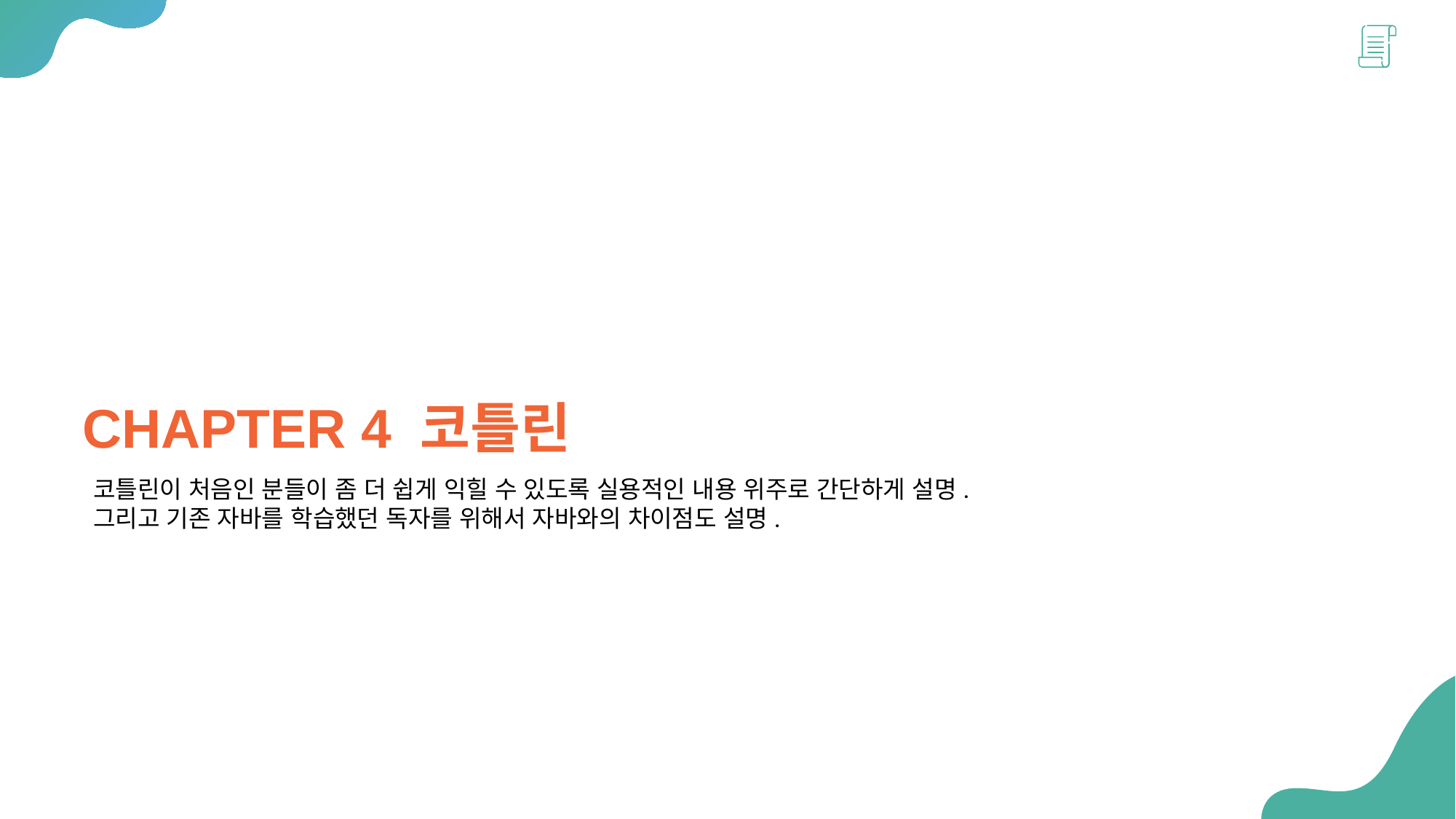

CHAPTER 4 코틀린
코틀린이 처음인 분들이 좀 더 쉽게 익힐 수 있도록 실용적인 내용 위주로 간단하게 설명.
그리고 기존 자바를 학습했던 독자를 위해서 자바와의 차이점도 설명.